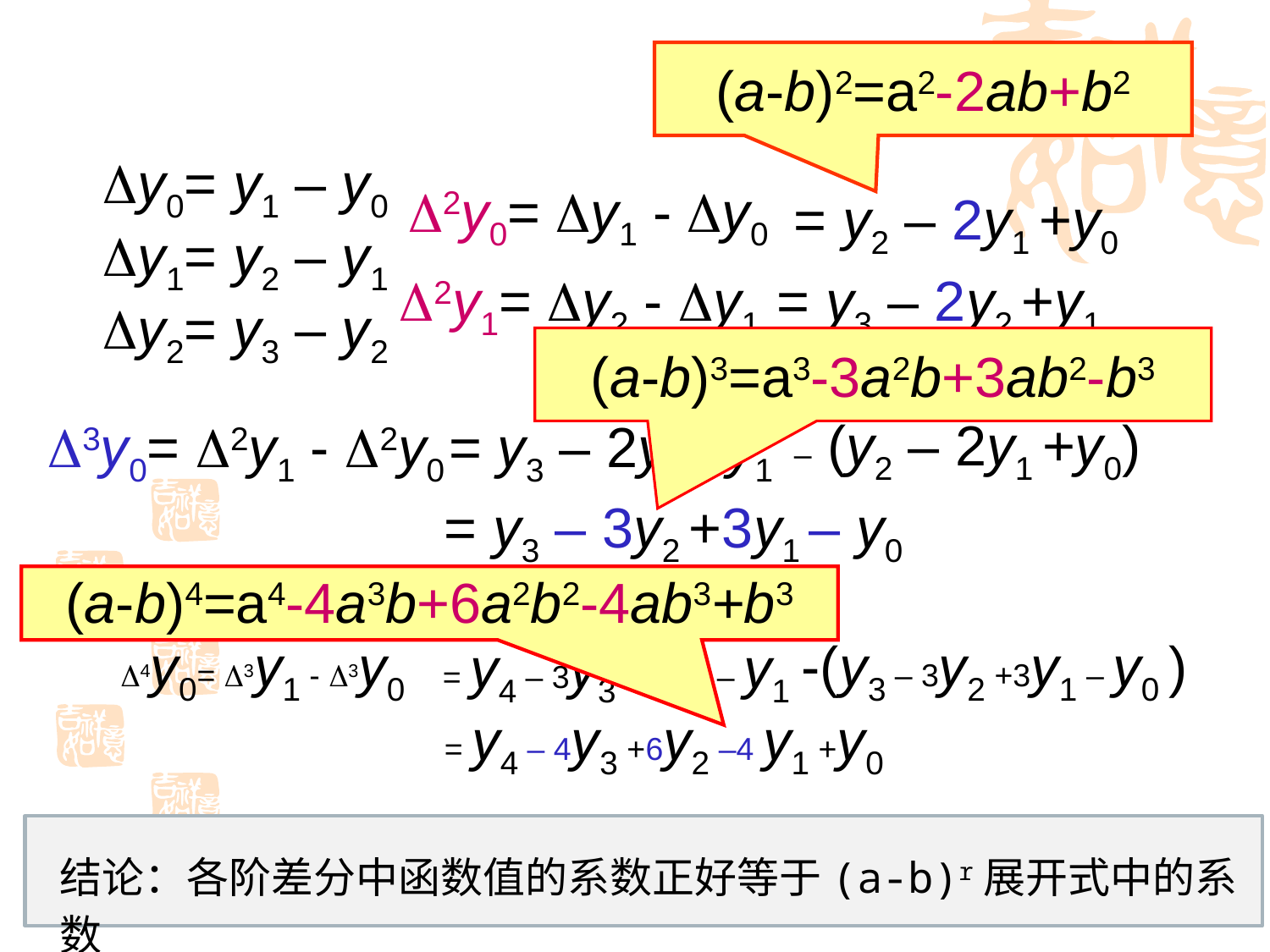

(a-b)2=a2-2ab+b2
Δy0= y1 – y0
Δy1= y2 – y1
Δy2= y3 – y2
Δ2y0= Δy1 - Δy0
= y2 – 2y1 +y0
= y3 – 2y2 +y1
Δ2y1= Δy2 - Δy1
(a-b)3=a3-3a2b+3ab2-b3
– (y2 – 2y1 +y0)
= y3 – 2y2 +y1
Δ3y0= Δ2y1 - Δ2y0
= y3 – 3y2 +3y1 – y0
(a-b)4=a4-4a3b+6a2b2-4ab3+b3
Δ4y0= Δ3y1 - Δ3y0
-(y3 – 3y2 +3y1 – y0 )
= y4 – 3y3 +3y2 – y1
= y4 – 4y3 +6y2 –4 y1 +y0

结论：各阶差分中函数值的系数正好等于(a-b)r展开式中的系数